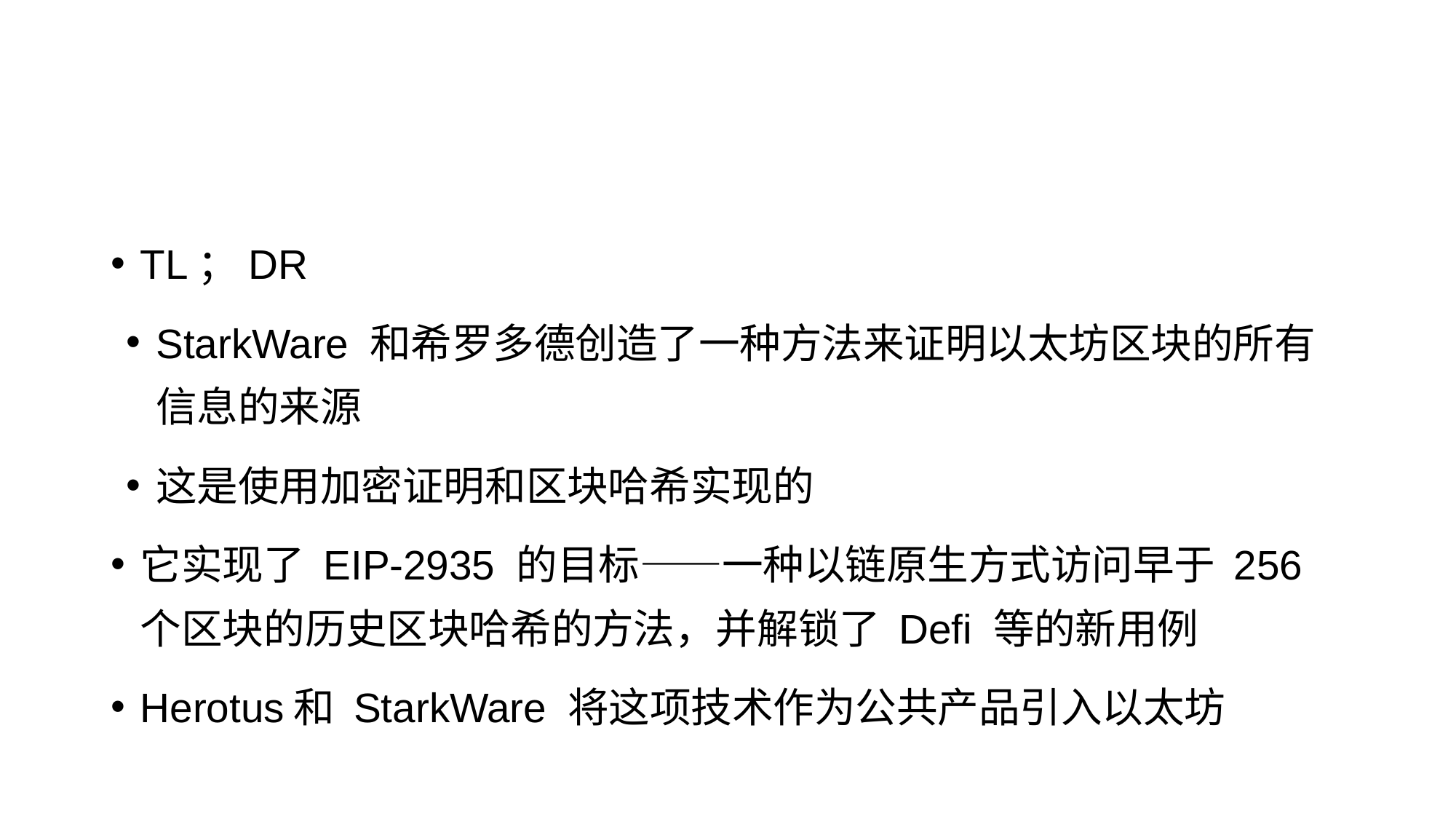

TL；DR
StarkWare 和希罗多德创造了一种方法来证明以太坊区块的所有信息的来源
这是使用加密证明和区块哈希实现的
它实现了 EIP-2935 的目标——一种以链原生方式访问早于 256 个区块的历史区块哈希的方法，并解锁了 Defi 等的新用例
Herotus和 StarkWare 将这项技术作为公共产品引入以太坊